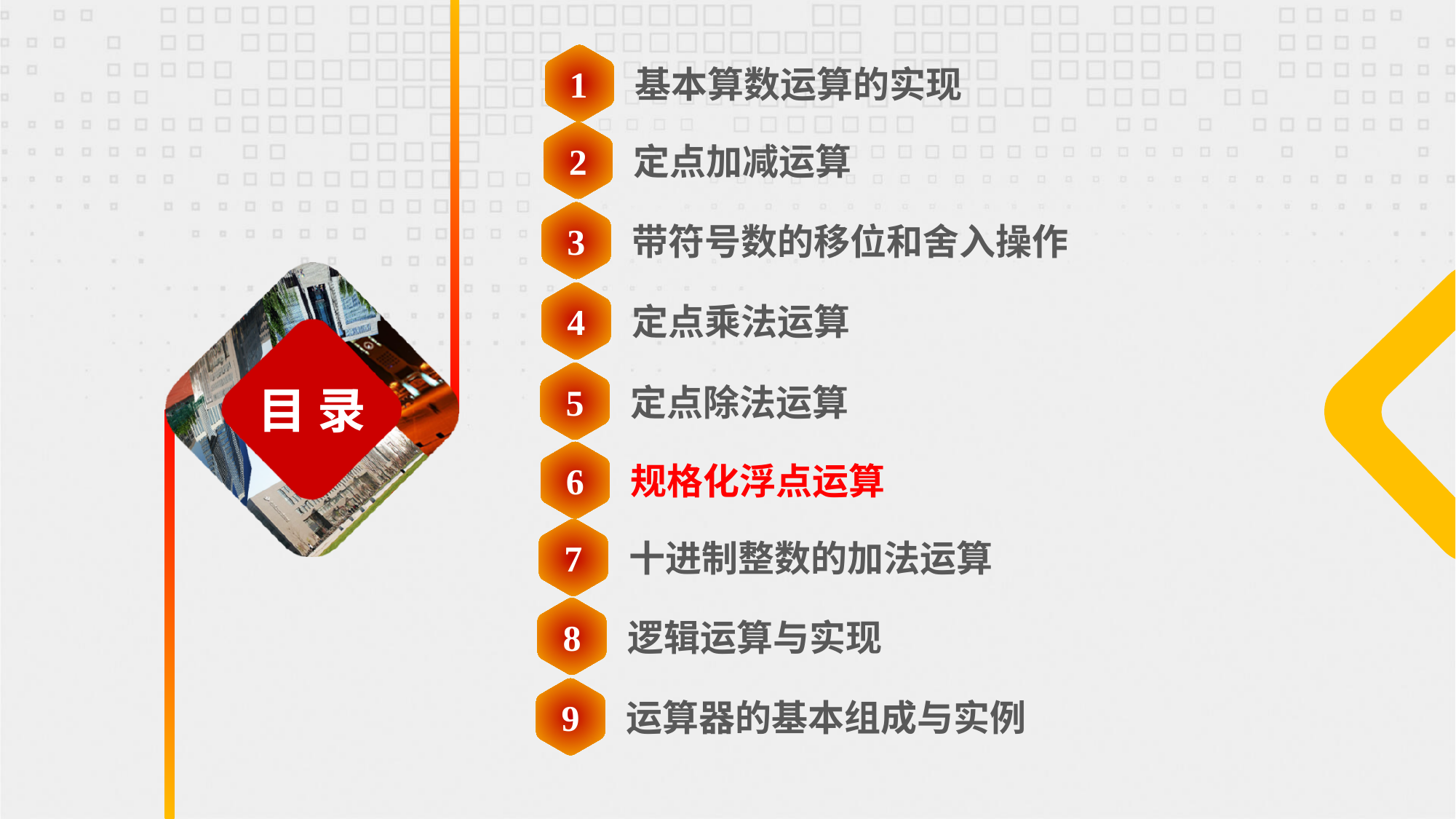

基本算数运算的实现
1

2
定点加减运算

3
带符号数的移位和舍入操作

4
定点乘法运算

5
定点除法运算

6
规格化浮点运算

7
十进制整数的加法运算

8
逻辑运算与实现

9
运算器的基本组成与实例